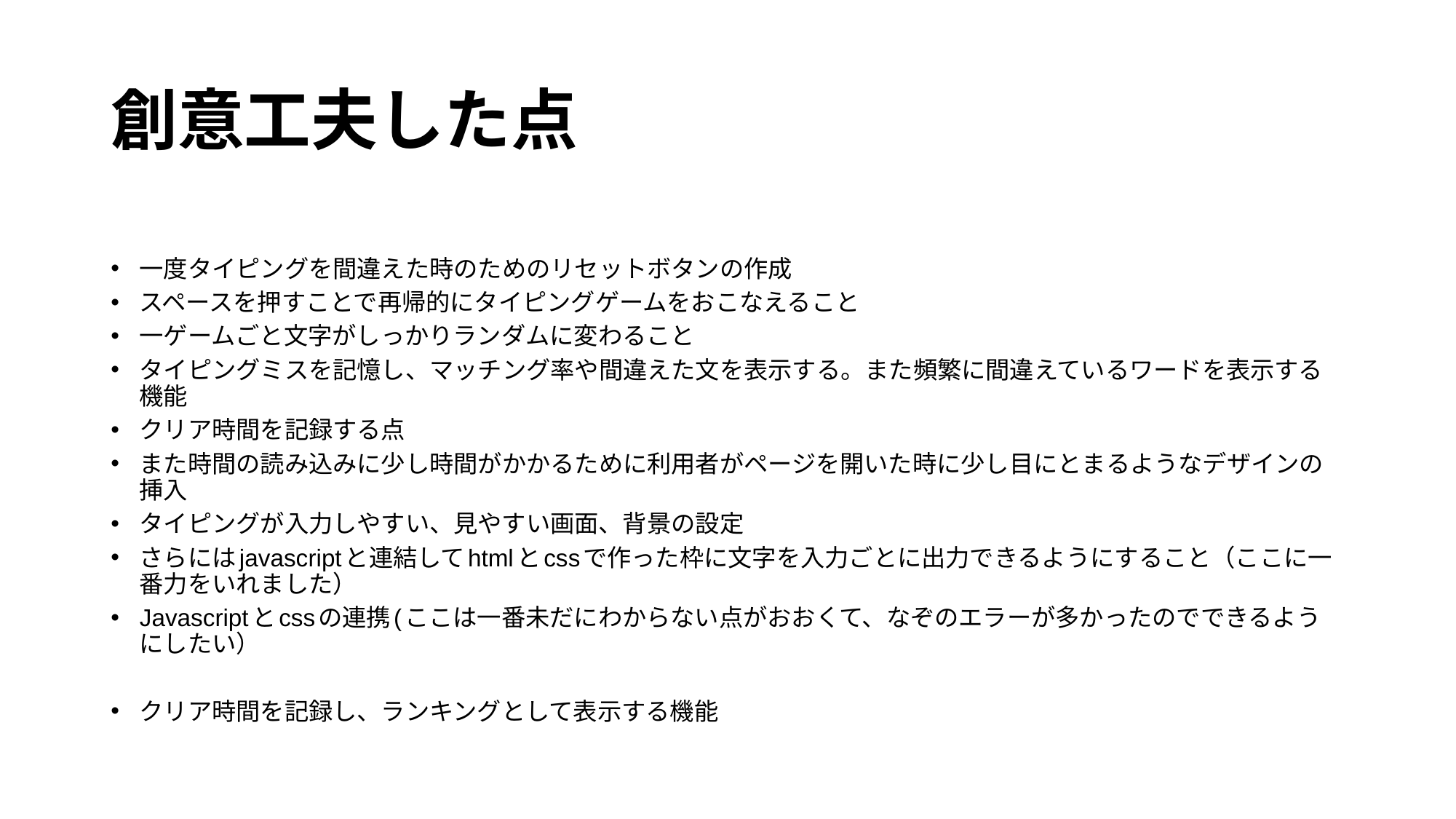

# 創意工夫した点

一度タイピングを間違えた時のためのリセットボタンの作成
スペースを押すことで再帰的にタイピングゲームをおこなえること
一ゲームごと文字がしっかりランダムに変わること
タイピングミスを記憶し、マッチング率や間違えた文を表示する。また頻繁に間違えているワードを表示する機能
クリア時間を記録する点
また時間の読み込みに少し時間がかかるために利用者がページを開いた時に少し目にとまるようなデザインの挿入
タイピングが入力しやすい、見やすい画面、背景の設定
さらにはjavascriptと連結してhtmlとcssで作った枠に文字を入力ごとに出力できるようにすること（ここに一番力をいれました）
Javascriptとcssの連携(ここは一番未だにわからない点がおおくて、なぞのエラーが多かったのでできるようにしたい）

クリア時間を記録し、ランキングとして表示する機能